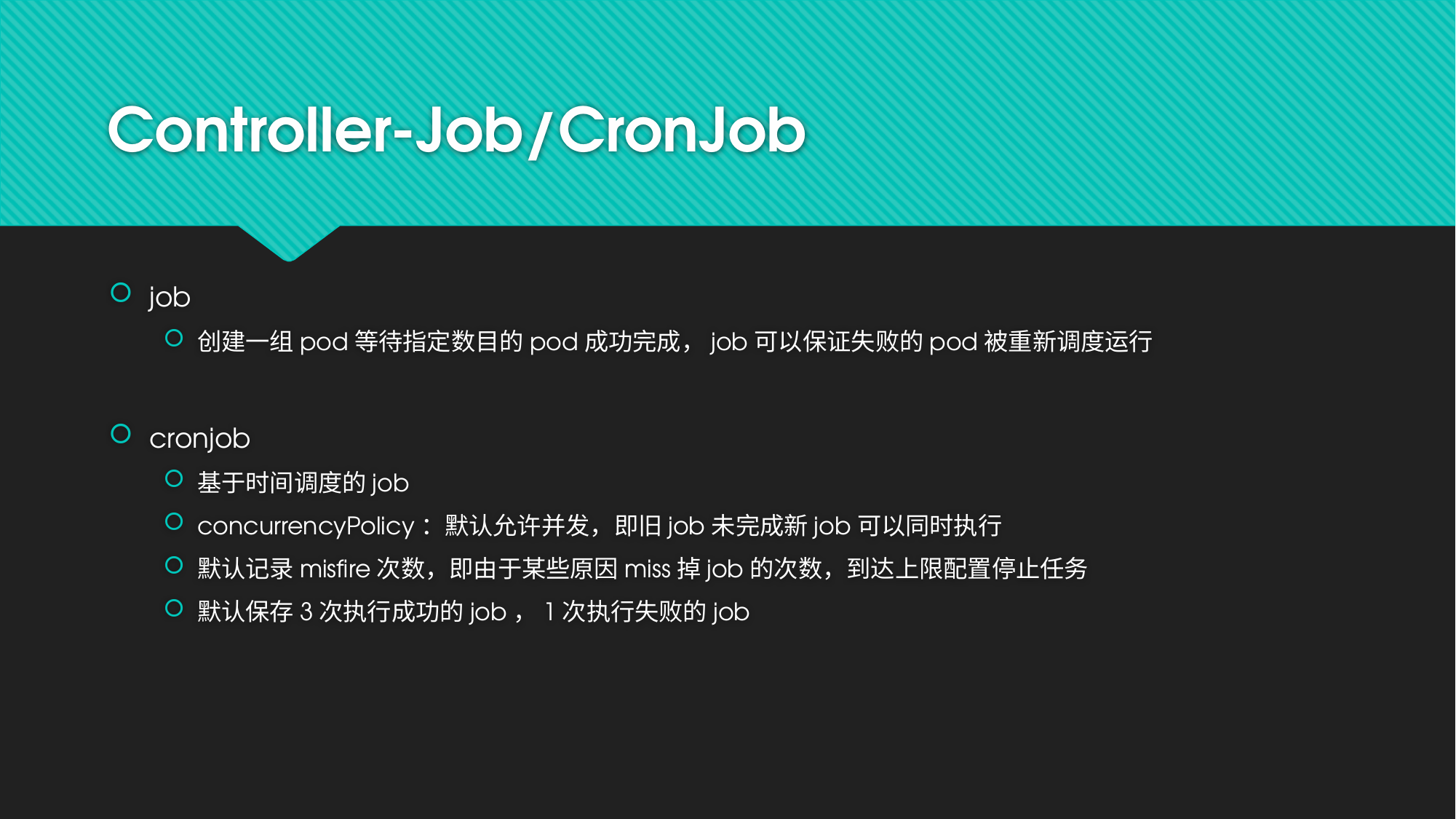

# Controller-Job/CronJob
job
创建一组pod等待指定数目的pod成功完成，job可以保证失败的pod被重新调度运行

cronjob
基于时间调度的job
concurrencyPolicy：默认允许并发，即旧job未完成新job可以同时执行
默认记录misfire次数，即由于某些原因miss掉job的次数，到达上限配置停止任务
默认保存3次执行成功的job，1次执行失败的job